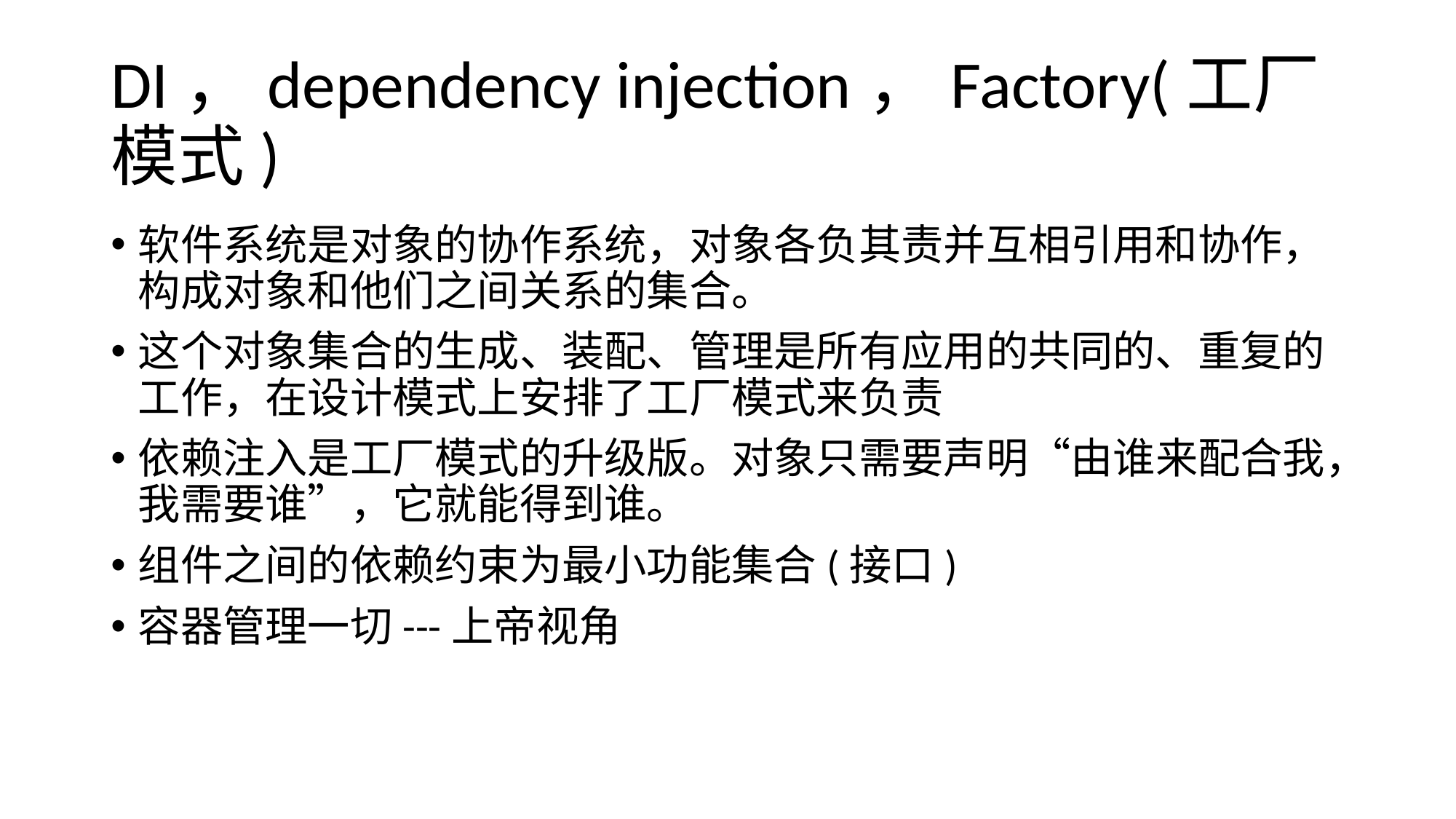

# DI，dependency injection，Factory(工厂模式)
软件系统是对象的协作系统，对象各负其责并互相引用和协作，构成对象和他们之间关系的集合。
这个对象集合的生成、装配、管理是所有应用的共同的、重复的工作，在设计模式上安排了工厂模式来负责
依赖注入是工厂模式的升级版。对象只需要声明“由谁来配合我，我需要谁”，它就能得到谁。
组件之间的依赖约束为最小功能集合(接口)
容器管理一切---上帝视角